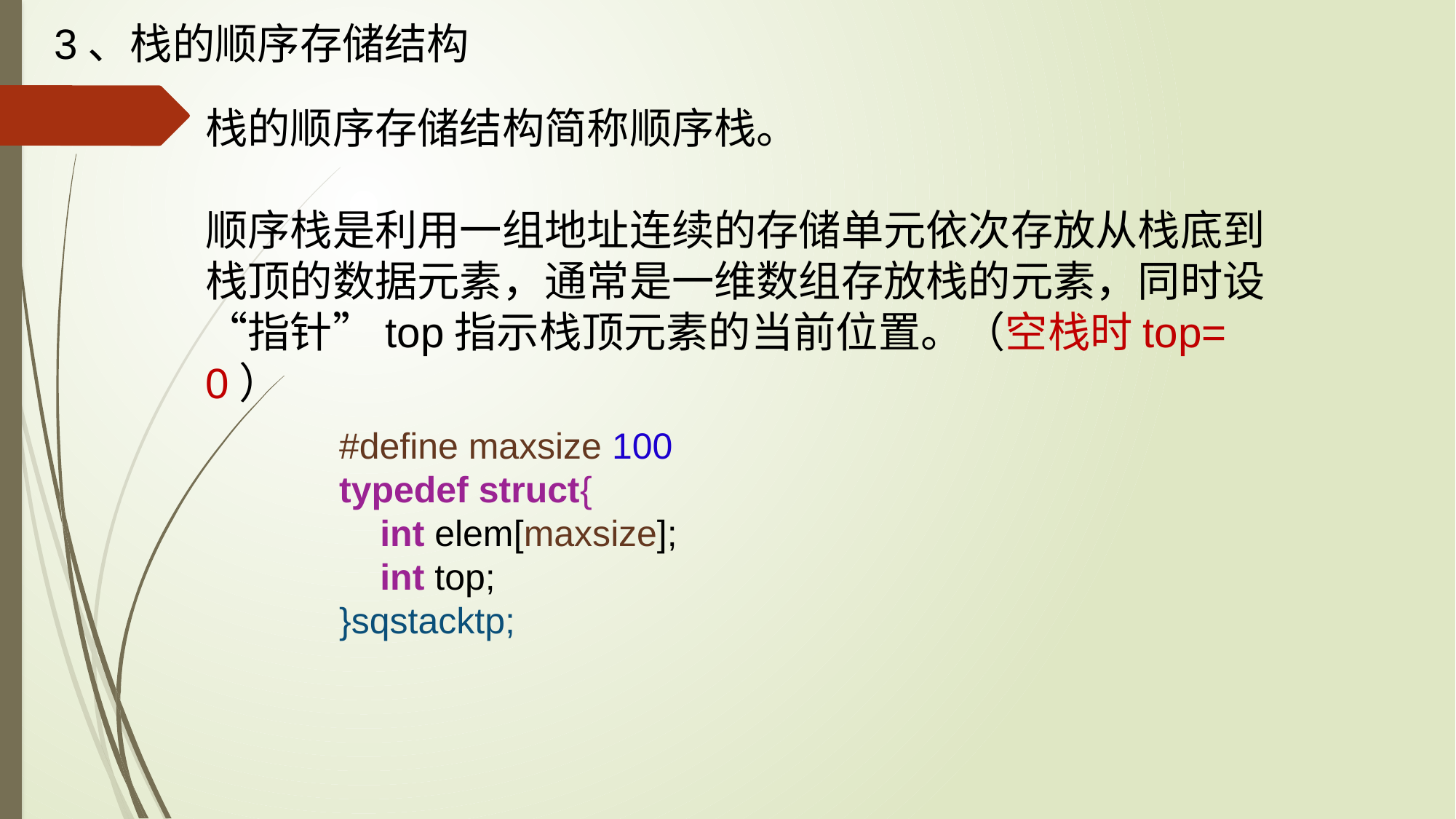

3、栈的顺序存储结构
栈的顺序存储结构简称顺序栈。

顺序栈是利用一组地址连续的存储单元依次存放从栈底到栈顶的数据元素，通常是一维数组存放栈的元素，同时设“指针”top指示栈顶元素的当前位置。（空栈时top= 0）
#define maxsize 100
typedef struct{
    int elem[maxsize];
    int top;
}sqstacktp;